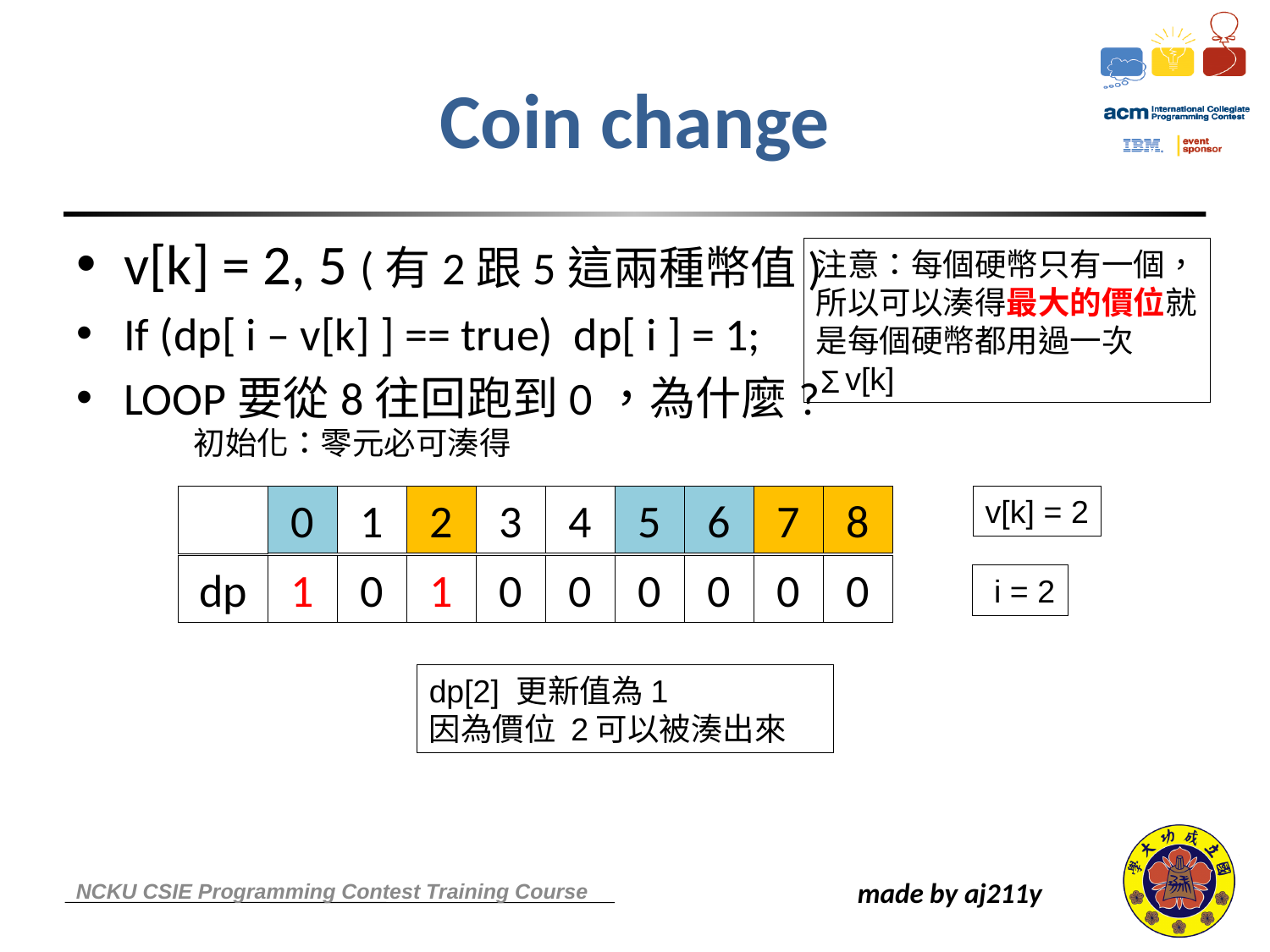

# Coin change
v[k] = 2, 5 (有2跟5這兩種幣值)
If (dp[ i – v[k] ] == true)  dp[ i ] = 1;
LOOP要從8往回跑到0，為什麼?
注意：每個硬幣只有一個，所以可以湊得最大的價位就是每個硬幣都用過一次
   v[k]
Σ
初始化：零元必可湊得

0
0
2
1
2
3
4
5
5
7
6
6
8
7
8
v[k] = 2
dp
1
1
0
0
1
0
0
0
0
0
0
 i = 8
 i = 7
 i = 2
dp[2] 更新值為1
因為價位 2可以被湊出來